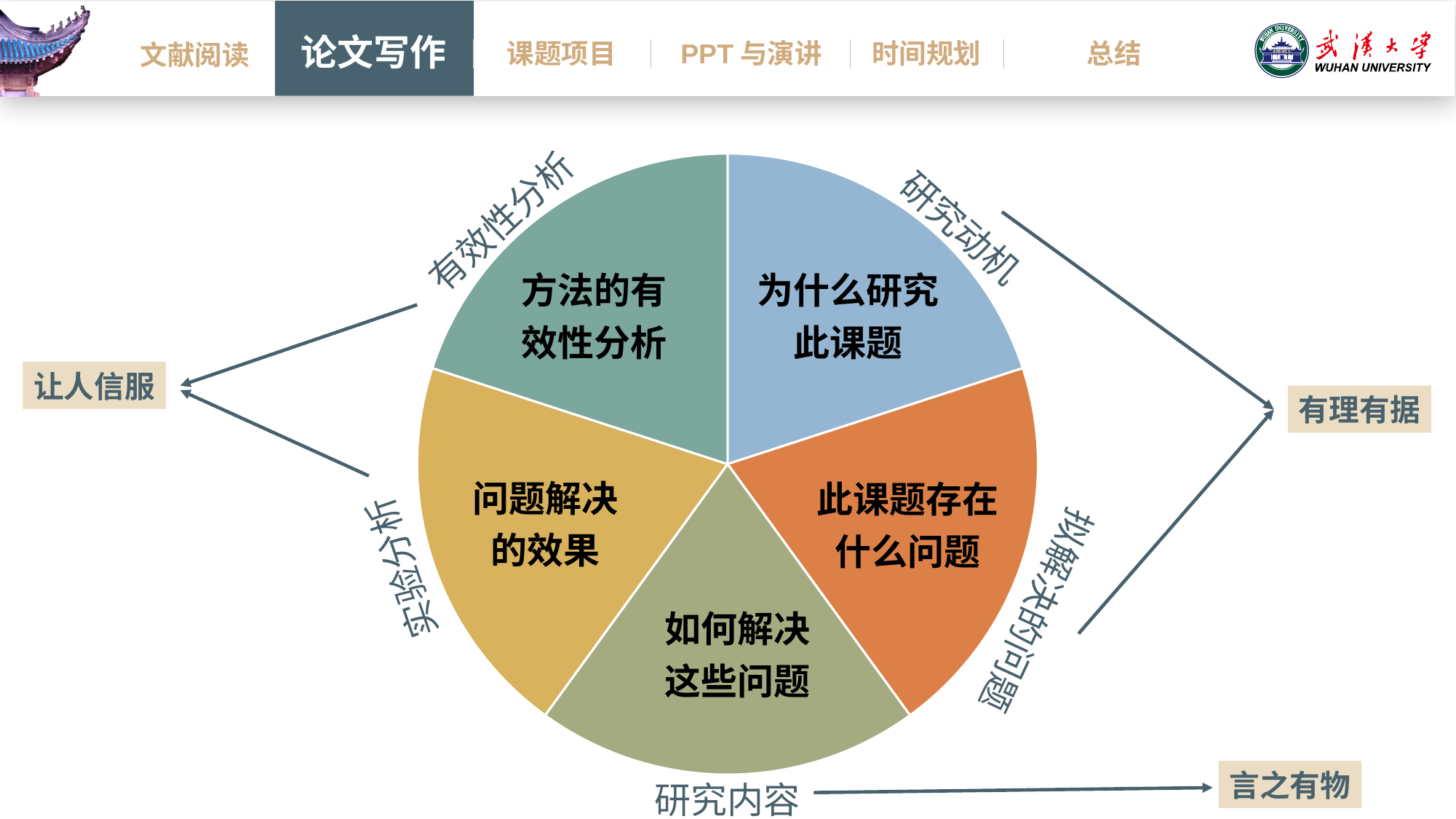

### Chart

| Category | 销售额 |
|---|---|
| 第一季度 | 1.2 |
| 第二季度 | 1.2 |
| 第三季度 | 1.2 |
| 第四季度 | 1.2 |
| 第四季度 | 1.2 |
有效性分析
研究动机
实验分析
拟解决的问题
研究内容
有理有据
为什么研究此课题
方法的有效性分析
让人信服
此课题存在什么问题
问题解决的效果
如何解决这些问题
言之有物